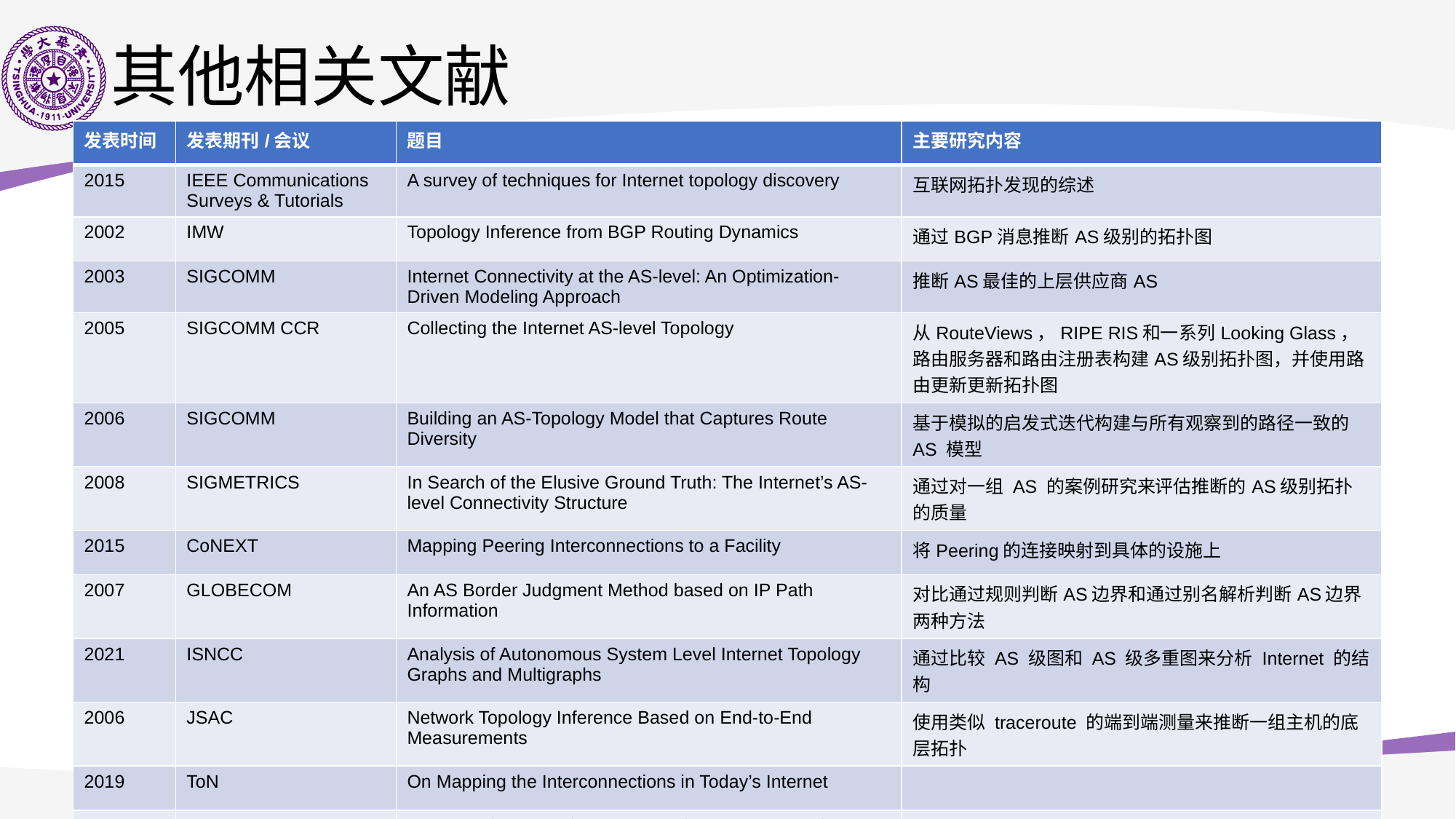

# 其他相关文献
| 发表时间 | 发表期刊/会议 | 题目 | 主要研究内容 |
| --- | --- | --- | --- |
| 2015 | IEEE Communications Surveys & Tutorials | A survey of techniques for Internet topology discovery | 互联网拓扑发现的综述 |
| 2002 | IMW | Topology Inference from BGP Routing Dynamics | 通过BGP消息推断AS级别的拓扑图 |
| 2003 | SIGCOMM | Internet Connectivity at the AS-level: An Optimization-Driven Modeling Approach | 推断AS最佳的上层供应商AS |
| 2005 | SIGCOMM CCR | Collecting the Internet AS-level Topology | 从RouteViews，RIPE RIS和一系列Looking Glass，路由服务器和路由注册表构建AS级别拓扑图，并使用路由更新更新拓扑图 |
| 2006 | SIGCOMM | Building an AS-Topology Model that Captures Route Diversity | 基于模拟的启发式迭代构建与所有观察到的路径一致的 AS 模型 |
| 2008 | SIGMETRICS | In Search of the Elusive Ground Truth: The Internet’s AS-level Connectivity Structure | 通过对一组 AS 的案例研究来评估推断的AS级别拓扑的质量 |
| 2015 | CoNEXT | Mapping Peering Interconnections to a Facility | 将Peering的连接映射到具体的设施上 |
| 2007 | GLOBECOM | An AS Border Judgment Method based on IP Path Information | 对比通过规则判断AS边界和通过别名解析判断AS边界两种方法 |
| 2021 | ISNCC | Analysis of Autonomous System Level Internet Topology Graphs and Multigraphs | 通过比较 AS 级图和 AS 级多重图来分析 Internet 的结构 |
| 2006 | JSAC | Network Topology Inference Based on End-to-End Measurements | 使用类似 traceroute 的端到端测量来推断一组主机的底层拓扑 |
| 2019 | ToN | On Mapping the Interconnections in Today’s Internet |  |
| 2021 | ToN | O Peer, Where Art Thou? Uncovering Remote Peering Interconnections at IXPs |  |